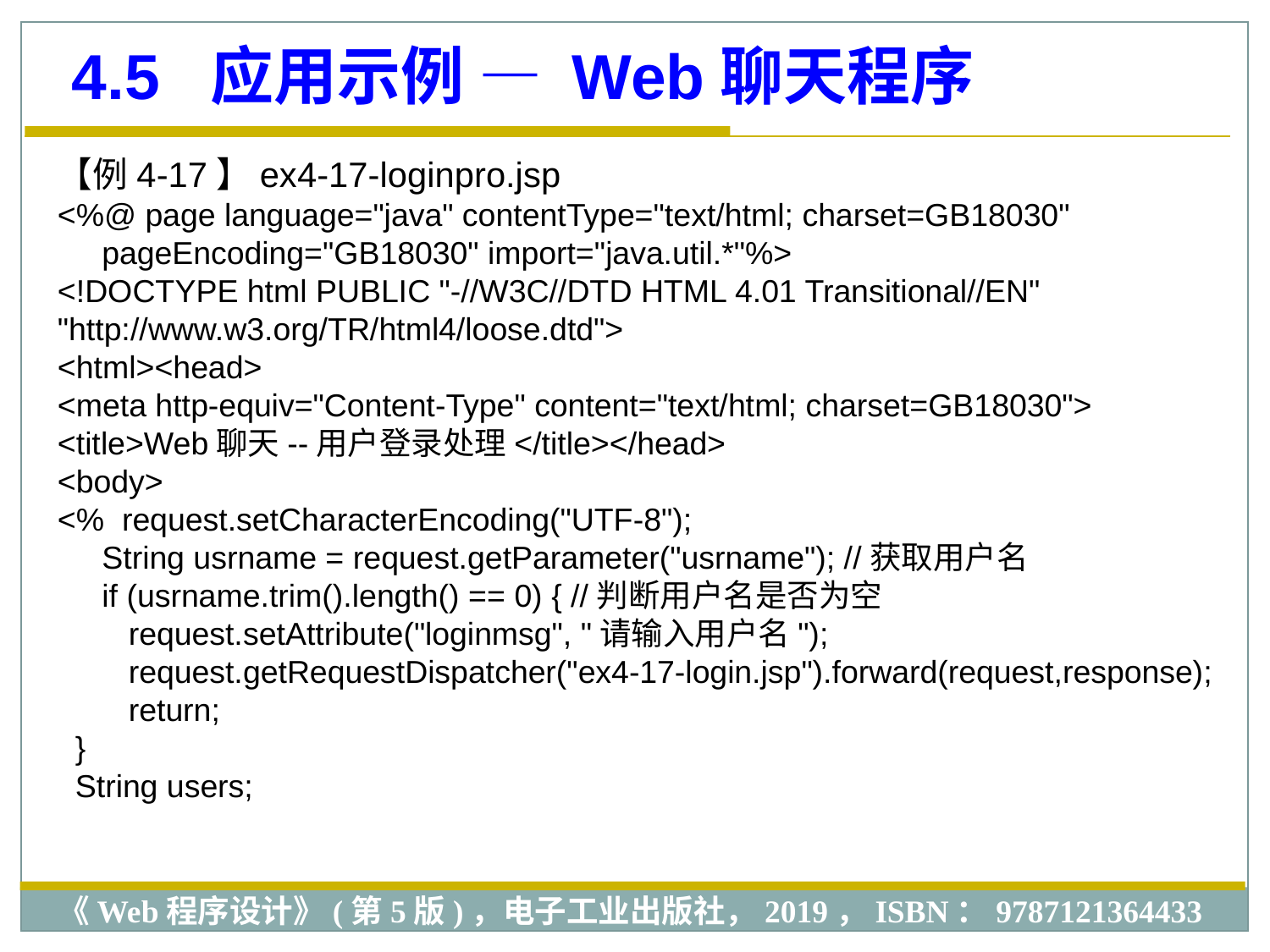

4.5  应用示例 — Web聊天程序
【例4-17】ex4-17-loginpro.jsp
<%@ page language="java" contentType="text/html; charset=GB18030"
     pageEncoding="GB18030" import="java.util.*"%>
<!DOCTYPE html PUBLIC "-//W3C//DTD HTML 4.01 Transitional//EN"
"http://www.w3.org/TR/html4/loose.dtd">
<html><head>
<meta http-equiv="Content-Type" content="text/html; charset=GB18030">
<title>Web聊天--用户登录处理</title></head>
<body>
<%  request.setCharacterEncoding("UTF-8");
     String usrname = request.getParameter("usrname"); //获取用户名
     if (usrname.trim().length() == 0) { //判断用户名是否为空
        request.setAttribute("loginmsg", "请输入用户名");
        request.getRequestDispatcher("ex4-17-login.jsp").forward(request,response);
        return;
  }
  String users;